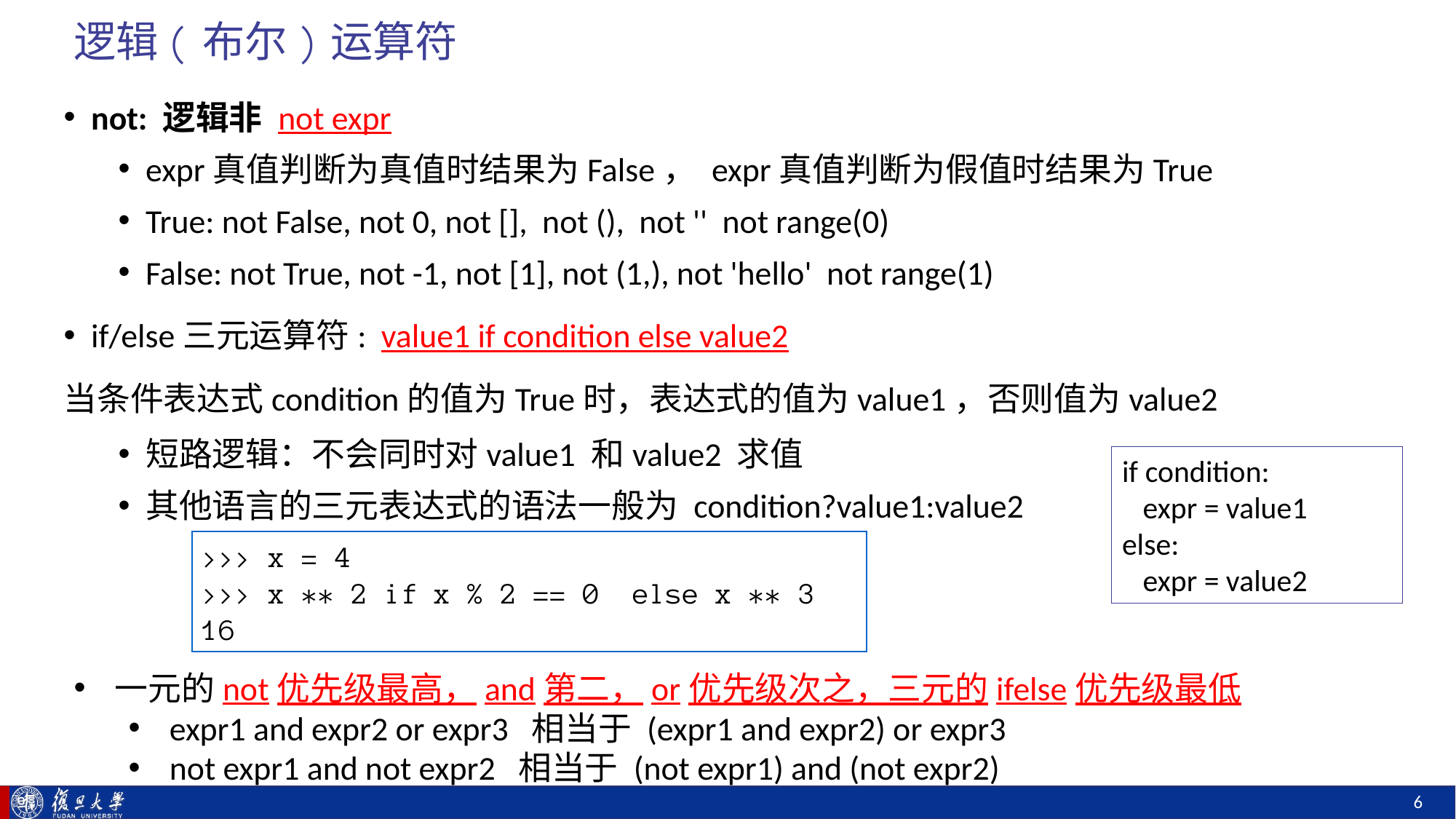

# 逻辑(布尔)运算符
not: 逻辑非 not expr
expr真值判断为真值时结果为False， expr真值判断为假值时结果为True
True: not False, not 0, not [],  not (),  not ''  not range(0)
False: not True, not -1, not [1], not (1,), not 'hello'  not range(1)
if/else三元运算符:  value1 if condition else value2
当条件表达式condition的值为True时，表达式的值为value1，否则值为value2
短路逻辑：不会同时对value1 和value2 求值
其他语言的三元表达式的语法一般为 condition?value1:value2

if condition:
   expr = value1
else:
   expr = value2
>>> x = 4
>>> x ** 2 if x % 2 == 0  else x ** 3
16
一元的not优先级最高，and第二，or优先级次之，三元的ifelse优先级最低
expr1 and expr2 or expr3  相当于 (expr1 and expr2) or expr3
not expr1 and not expr2  相当于 (not expr1) and (not expr2)